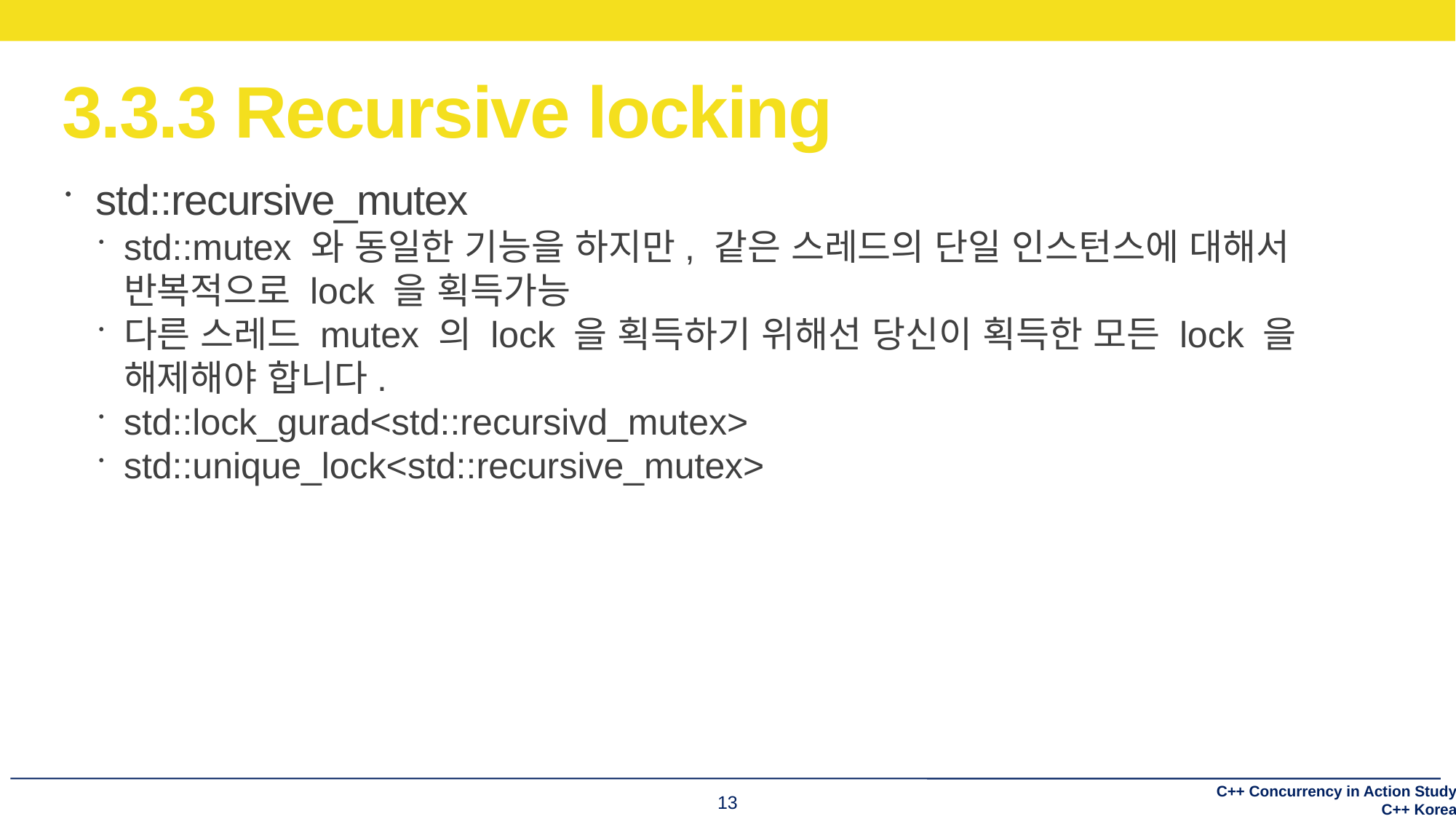

3.3.3 Recursive locking
std::recursive_mutex
std::mutex 와 동일한 기능을 하지만, 같은 스레드의 단일 인스턴스에 대해서 반복적으로 lock 을 획득가능
다른 스레드 mutex 의 lock 을 획득하기 위해선 당신이 획득한 모든 lock 을 해제해야 합니다.
std::lock_gurad<std::recursivd_mutex>
std::unique_lock<std::recursive_mutex>
13